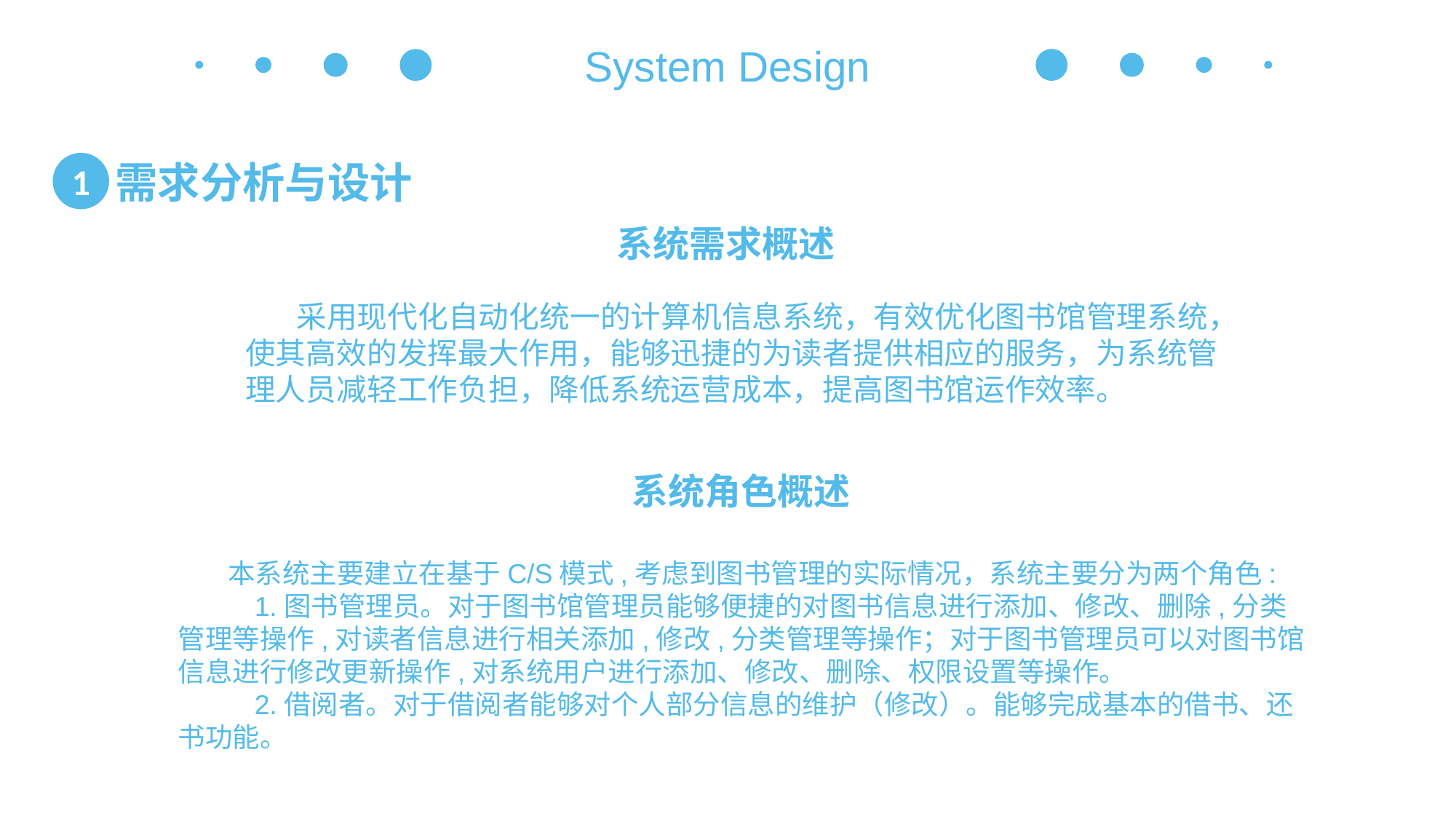

System Design

     需求分析与设计
1
   系统需求概述

       采用现代化自动化统一的计算机信息系统，有效优化图书馆管理系统，使其高效的发挥最大作用，能够迅捷的为读者提供相应的服务，为系统管理人员减轻工作负担，降低系统运营成本，提高图书馆运作效率。
系统角色概述

       本系统主要建立在基于C/S模式,考虑到图书管理的实际情况，系统主要分为两个角色:
          1.图书管理员。对于图书馆管理员能够便捷的对图书信息进行添加、修改、删除,分类管理等操作,对读者信息进行相关添加,修改,分类管理等操作；对于图书管理员可以对图书馆信息进行修改更新操作,对系统用户进行添加、修改、删除、权限设置等操作。
          2.借阅者。对于借阅者能够对个人部分信息的维护（修改）。能够完成基本的借书、还书功能。